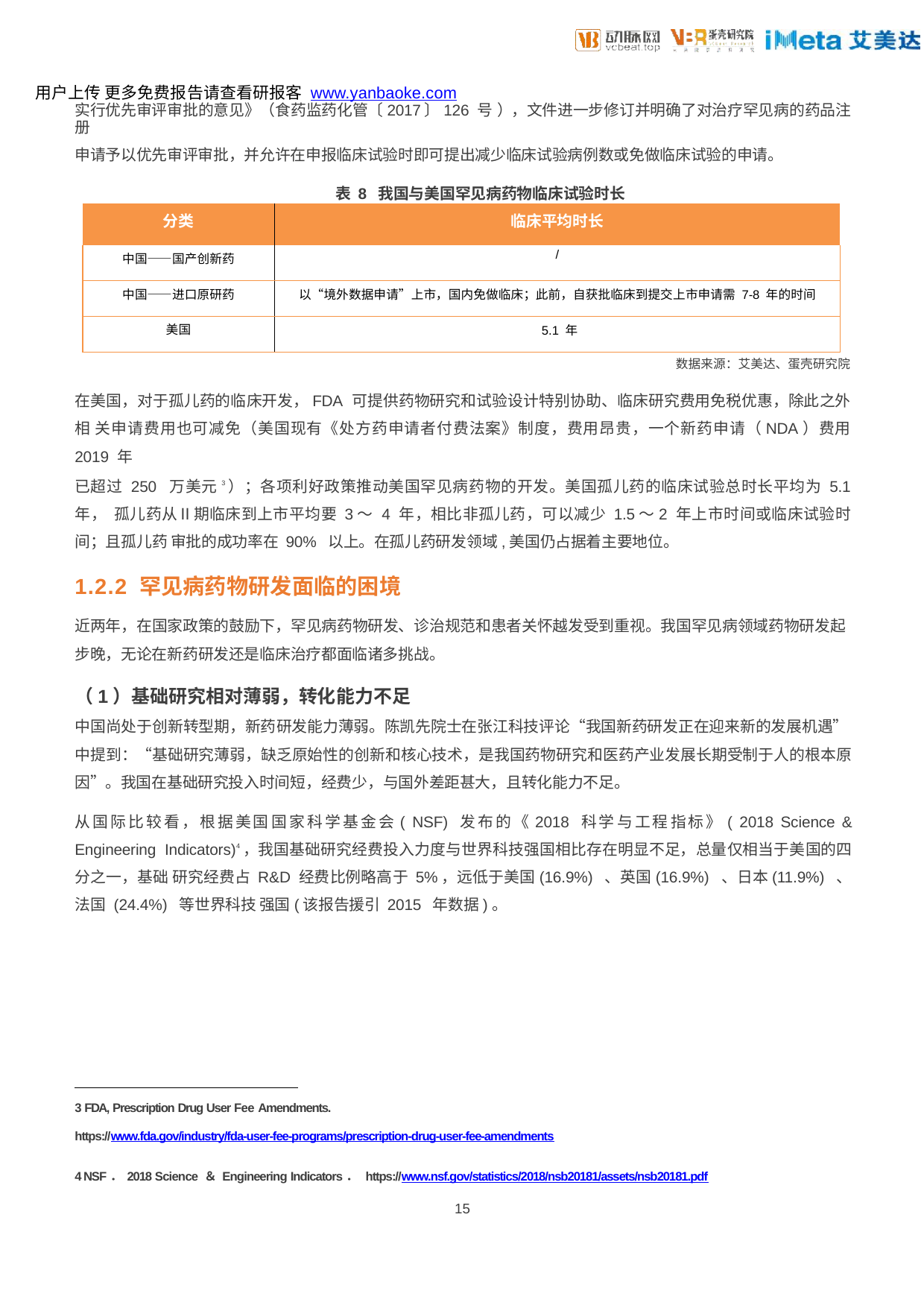

用户上传 更多免费报告请查看研报客 www.yanbaoke.com
实行优先审评审批的意见》（食药监药化管〔2017〕126 号 ），文件进一步修订并明确了对治疗罕见病的药品注册
申请予以优先审评审批，并允许在申报临床试验时即可提出减少临床试验病例数或免做临床试验的申请。

表 8 我国与美国罕见病药物临床试验时长
| 分类 | 临床平均时长 |
| --- | --- |
| 中国——国产创新药 | / |
| 中国——进口原研药 | 以“境外数据申请”上市，国内免做临床；此前，自获批临床到提交上市申请需 7-8 年的时间 |
| 美国 | 5.1 年 |
数据来源：艾美达、蛋壳研究院
在美国，对于孤儿药的临床开发，FDA 可提供药物研究和试验设计特别协助、临床研究费用免税优惠，除此之外相 关申请费用也可减免（美国现有《处方药申请者付费法案》制度，费用昂贵，一个新药申请（NDA）费用 2019 年
已超过 250 万美元3）；各项利好政策推动美国罕见病药物的开发。美国孤儿药的临床试验总时长平均为 5.1 年，  孤儿药从Ⅱ期临床到上市平均要 3～ 4 年，相比非孤儿药，可以减少 1.5～2 年上市时间或临床试验时间；且孤儿药 审批的成功率在 90% 以上。在孤儿药研发领域,美国仍占据着主要地位。

1.2.2 罕见病药物研发面临的困境
近两年，在国家政策的鼓励下，罕见病药物研发、诊治规范和患者关怀越发受到重视。我国罕见病领域药物研发起 步晚，无论在新药研发还是临床治疗都面临诸多挑战。

（1）基础研究相对薄弱，转化能力不足
中国尚处于创新转型期，新药研发能力薄弱。陈凯先院士在张江科技评论“我国新药研发正在迎来新的发展机遇”  中提到：“基础研究薄弱，缺乏原始性的创新和核心技术，是我国药物研究和医药产业发展长期受制于人的根本原 因”。我国在基础研究投入时间短，经费少，与国外差距甚大，且转化能力不足。
从国际比较看，根据美国国家科学基金会( NSF) 发布的《2018 科学与工程指标》( 2018 Science & Engineering  Indicators)4，我国基础研究经费投入力度与世界科技强国相比存在明显不足，总量仅相当于美国的四分之一，基础 研究经费占 R&D 经费比例略高于 5%，远低于美国(16.9%) 、英国(16.9%) 、日本(11.9%) 、法国 (24.4%) 等世界科技 强国(该报告援引 2015 年数据)。

3 FDA, Prescription Drug User Fee Amendments.

https://www.fda.gov/industry/fda-user-fee-programs/prescription-drug-user-fee-amendments
4 NSF． 2018 Science ＆ Engineering Indicators． https://www.nsf.gov/statistics/2018/nsb20181/assets/nsb20181.pdf
15